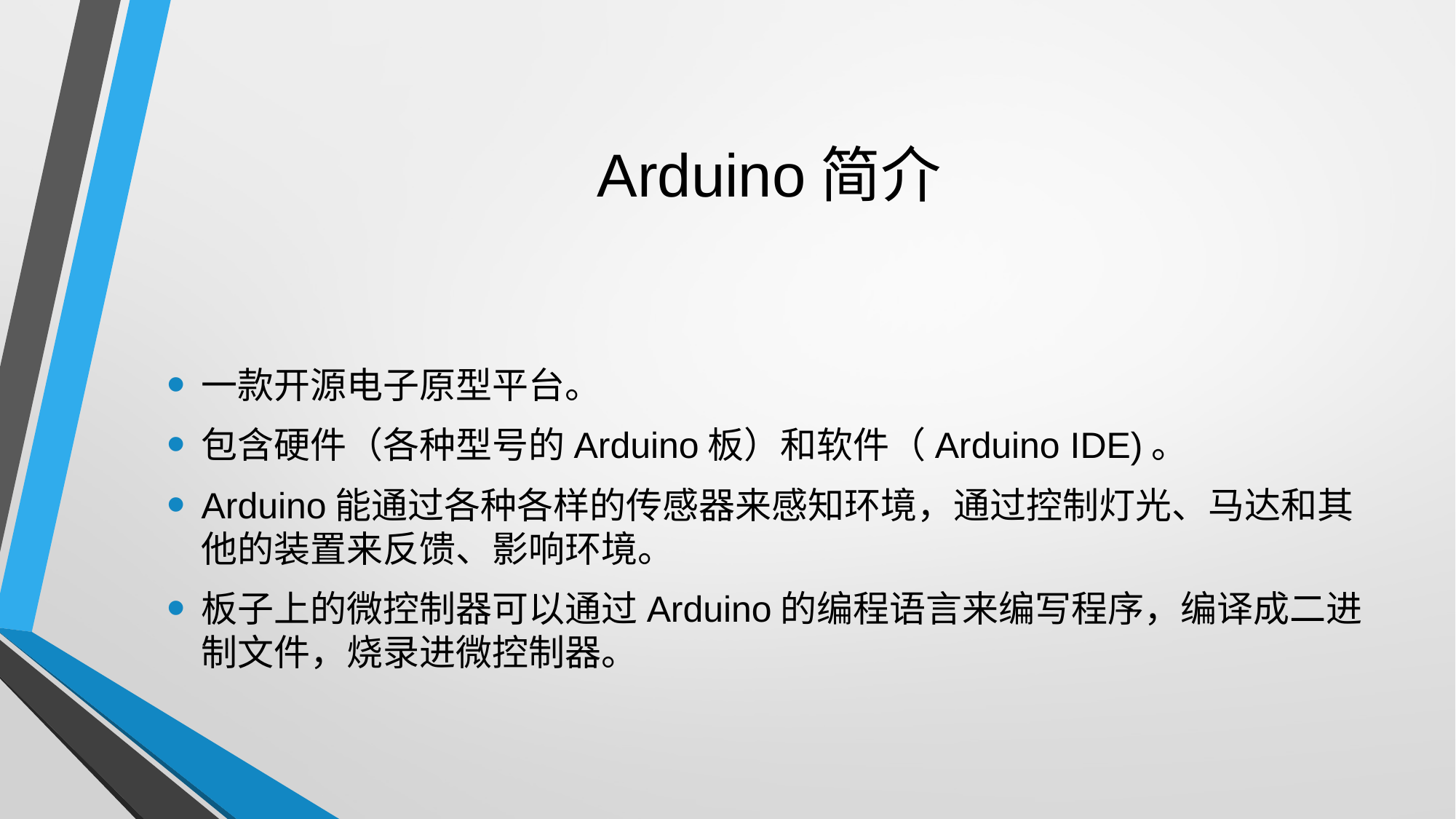

# Arduino简介
一款开源电子原型平台。
包含硬件（各种型号的Arduino板）和软件（Arduino IDE)。
Arduino能通过各种各样的传感器来感知环境，通过控制灯光、马达和其他的装置来反馈、影响环境。
板子上的微控制器可以通过Arduino的编程语言来编写程序，编译成二进制文件，烧录进微控制器。